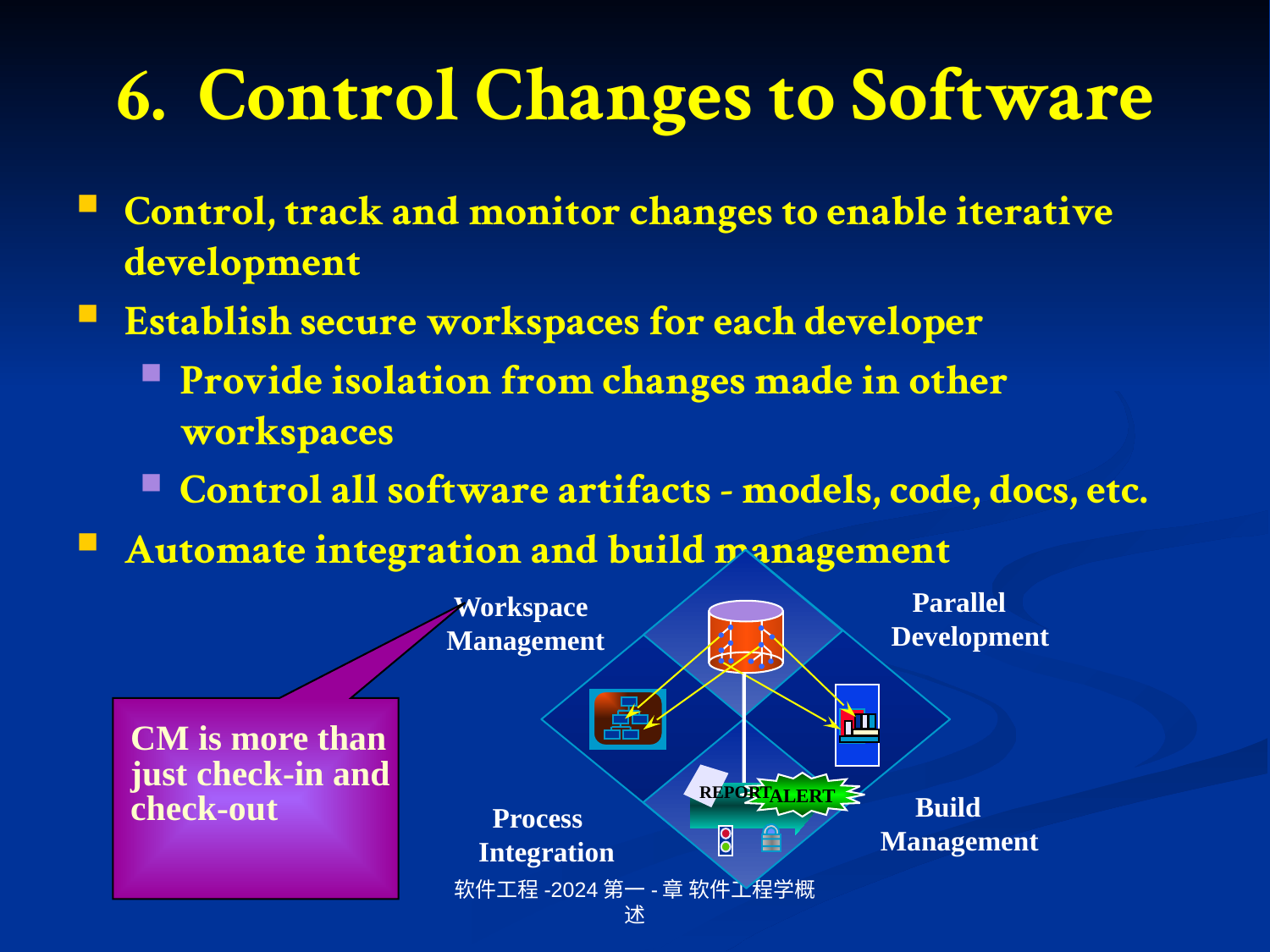

# 6.  Control Changes to Software
Control, track and monitor changes to enable iterative development
Establish secure workspaces for each developer
Provide isolation from changes made in other workspaces
Control all software artifacts - models, code, docs, etc.
Automate integration and build management

ALERT
REPORT

   Parallel
Development
 Workspace
Management

CM is more than just check-in and check-out
     Build
Management
  Process
Integration
软件工程-2024第一-章 软件工程学概述
122